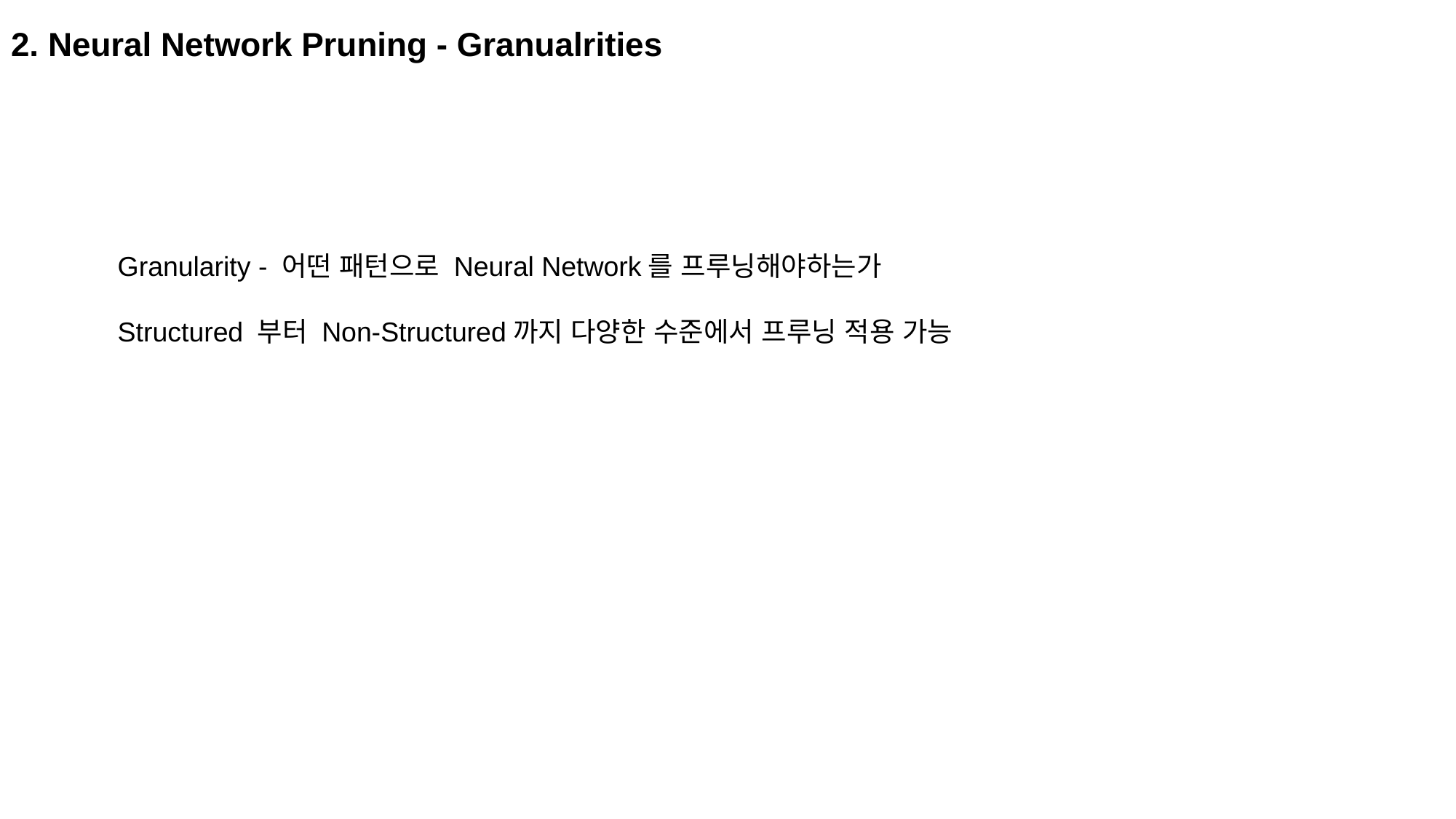

2. Neural Network Pruning - Granualrities
Granularity - 어떤 패턴으로 Neural Network를 프루닝해야하는가

Structured 부터 Non-Structured까지 다양한 수준에서 프루닝 적용 가능